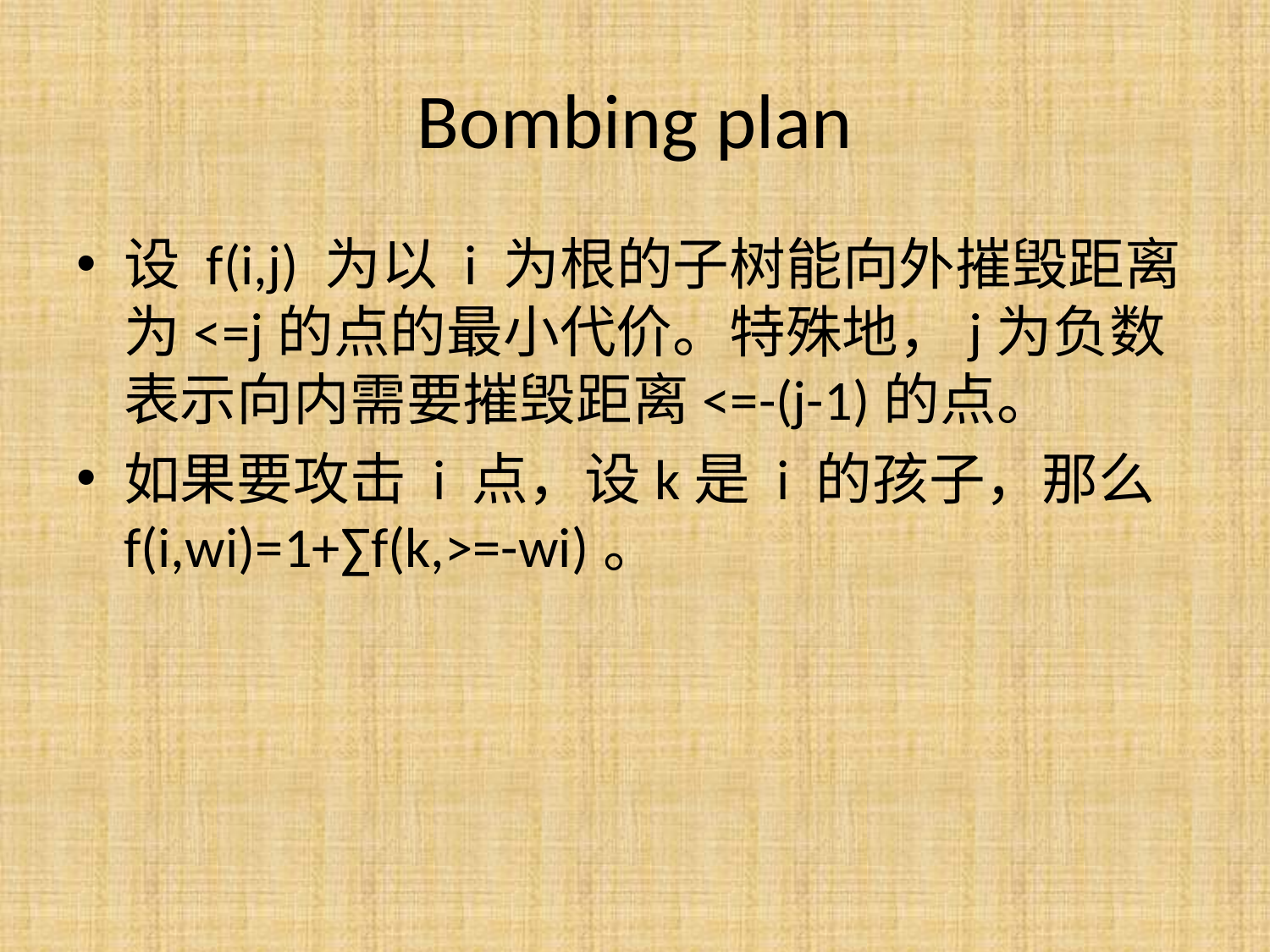

# Bombing plan
设 f(i,j) 为以 i 为根的子树能向外摧毁距离为<=j的点的最小代价。特殊地，j为负数表示向内需要摧毁距离<=-(j-1)的点。
如果要攻击 i 点，设k是 i 的孩子，那么
f(i,wi)=1+∑f(k,>=-wi)。